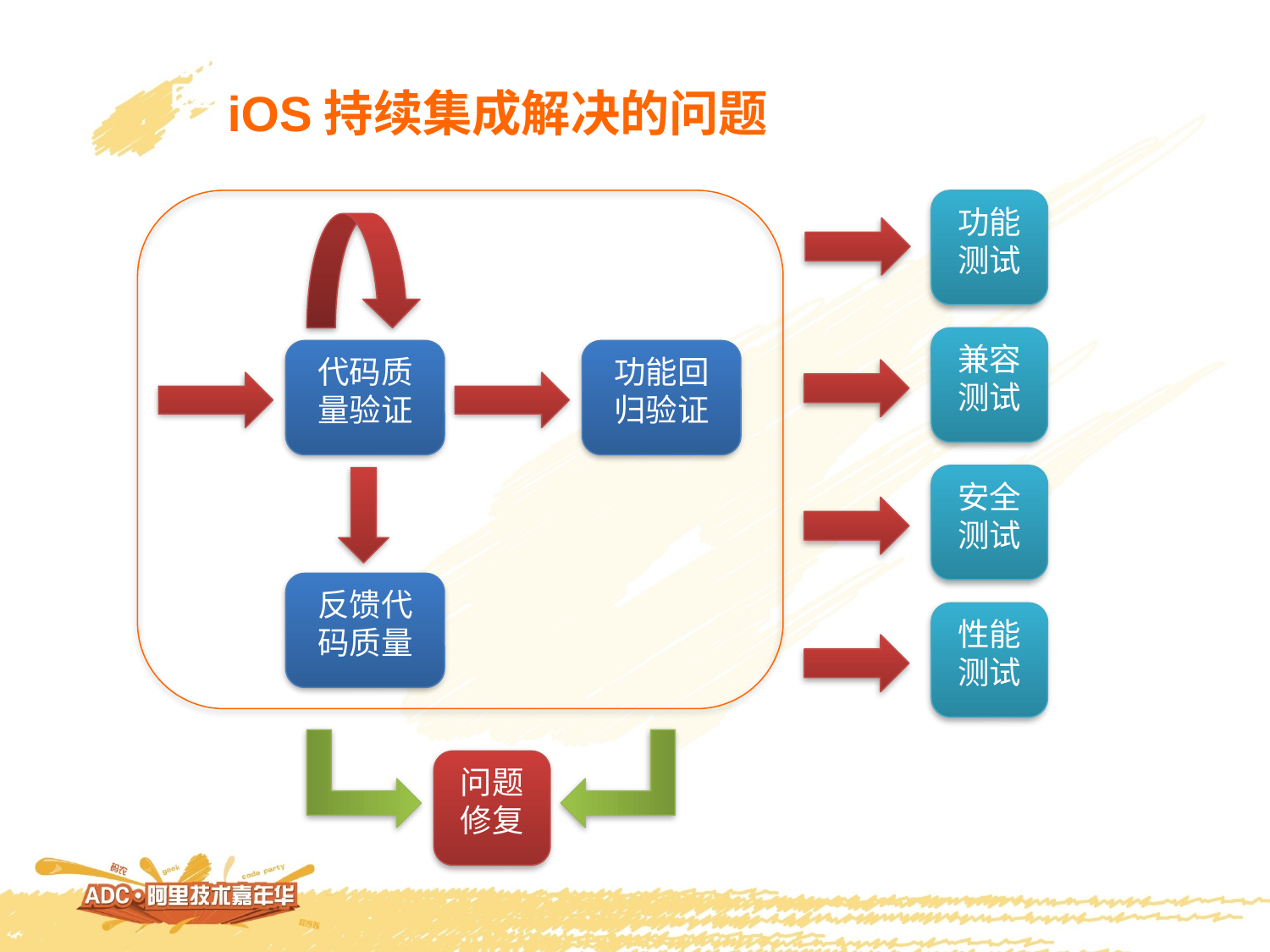

iOS持续集成解决的问题

功能测试

兼容测试
代码质量验证
功能回归验证

安全测试

反馈代码质量
性能测试

问题修复